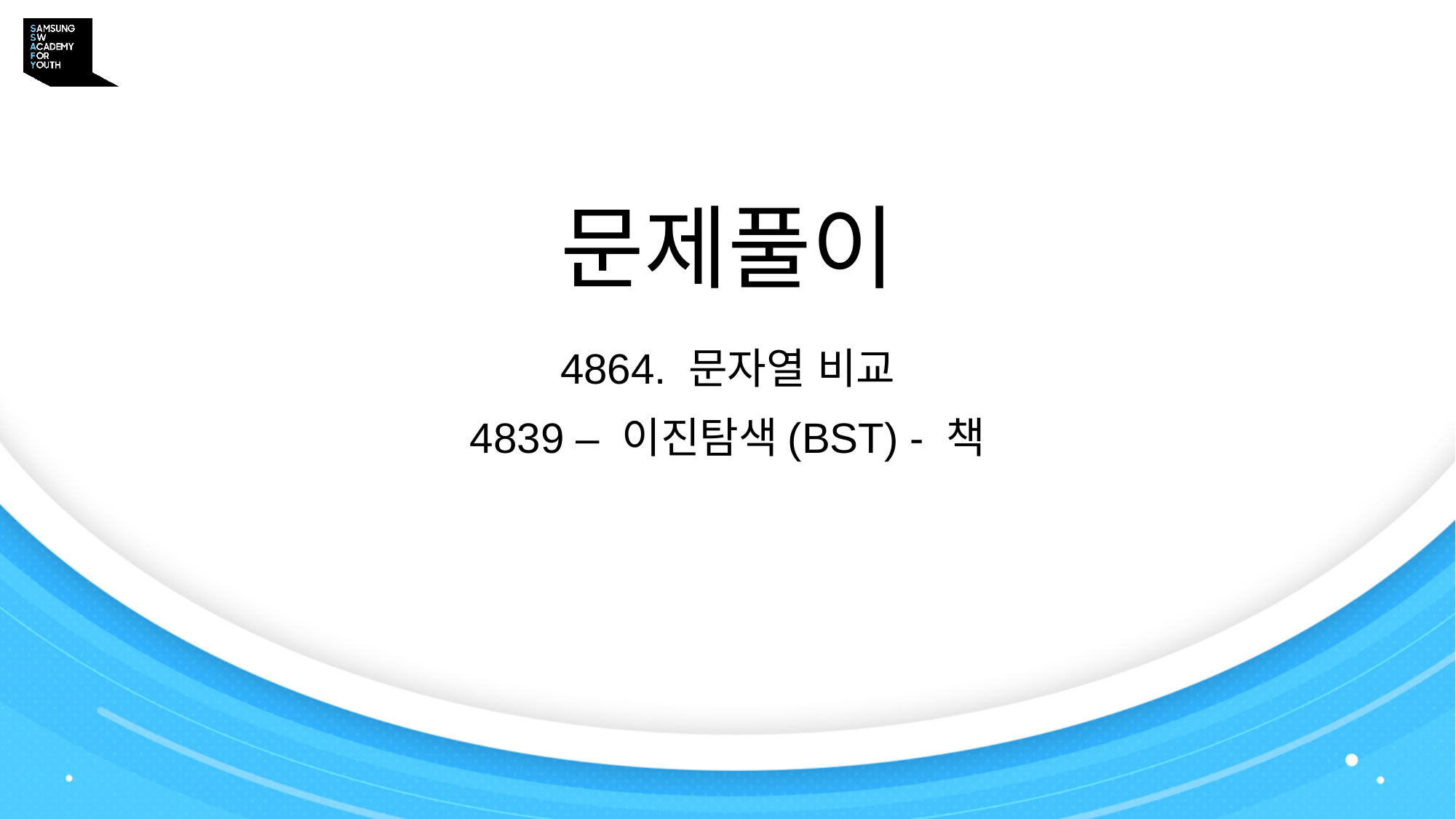

문제풀이
4864. 문자열 비교
4839 – 이진탐색(BST) - 책